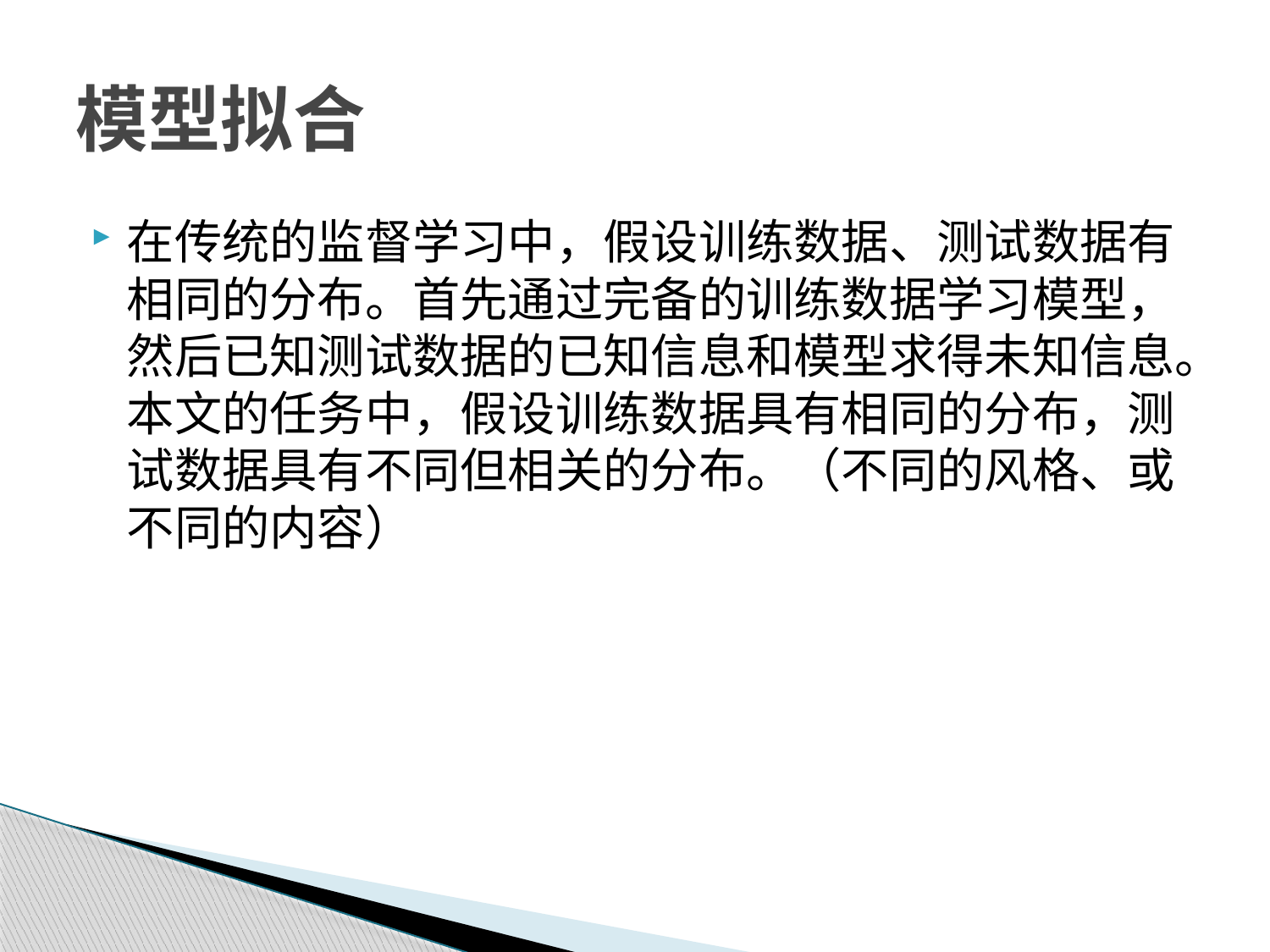

# 模型拟合
在传统的监督学习中，假设训练数据、测试数据有相同的分布。首先通过完备的训练数据学习模型，然后已知测试数据的已知信息和模型求得未知信息。本文的任务中，假设训练数据具有相同的分布，测试数据具有不同但相关的分布。（不同的风格、或不同的内容）